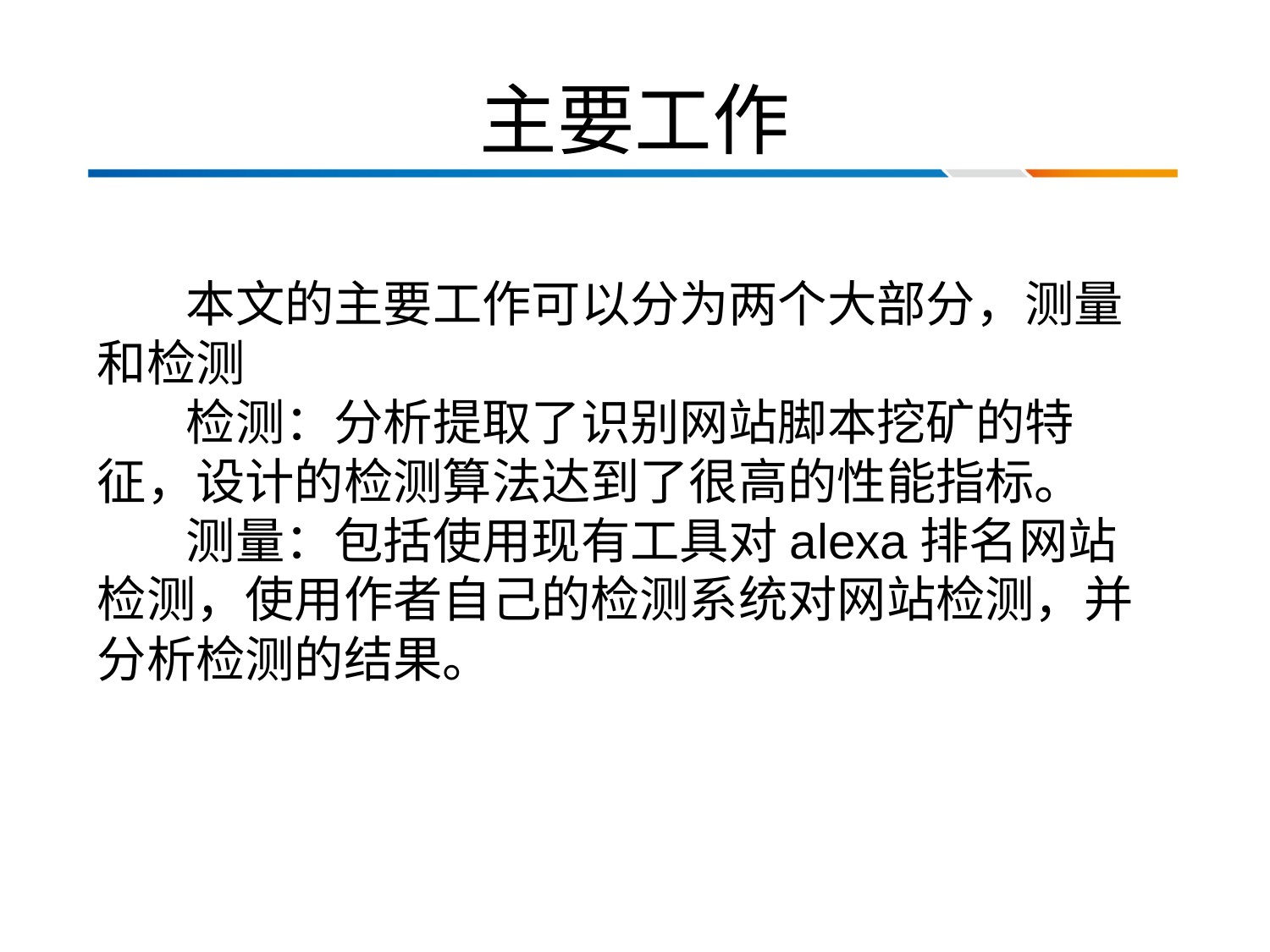

# 主要工作
       本文的主要工作可以分为两个大部分，测量和检测
       检测：分析提取了识别网站脚本挖矿的特征，设计的检测算法达到了很高的性能指标。
       测量：包括使用现有工具对alexa排名网站检测，使用作者自己的检测系统对网站检测，并分析检测的结果。